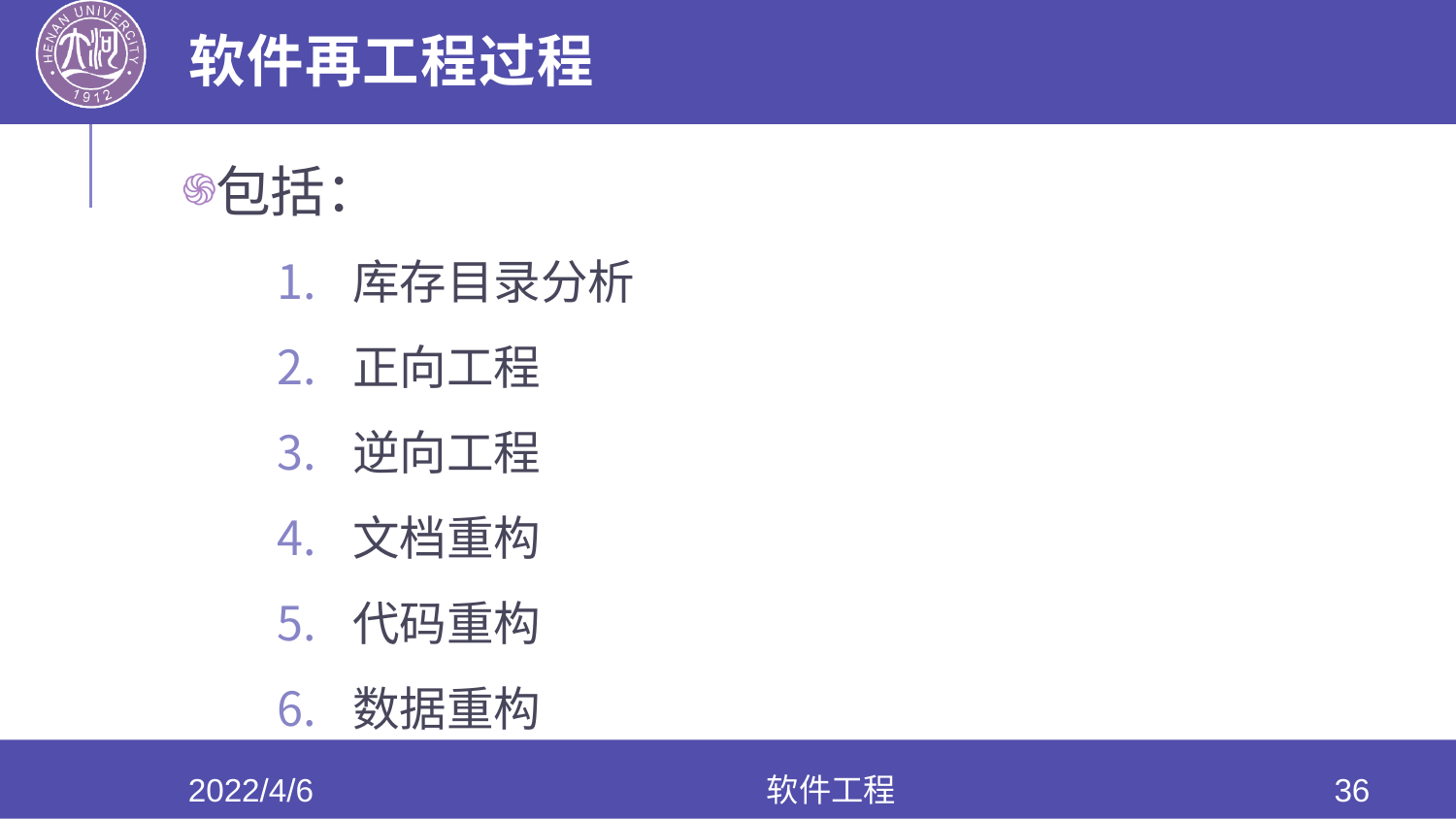

# 软件再工程过程
包括：
库存目录分析
正向工程
逆向工程
文档重构
代码重构
数据重构
2022/4/6
软件工程
36